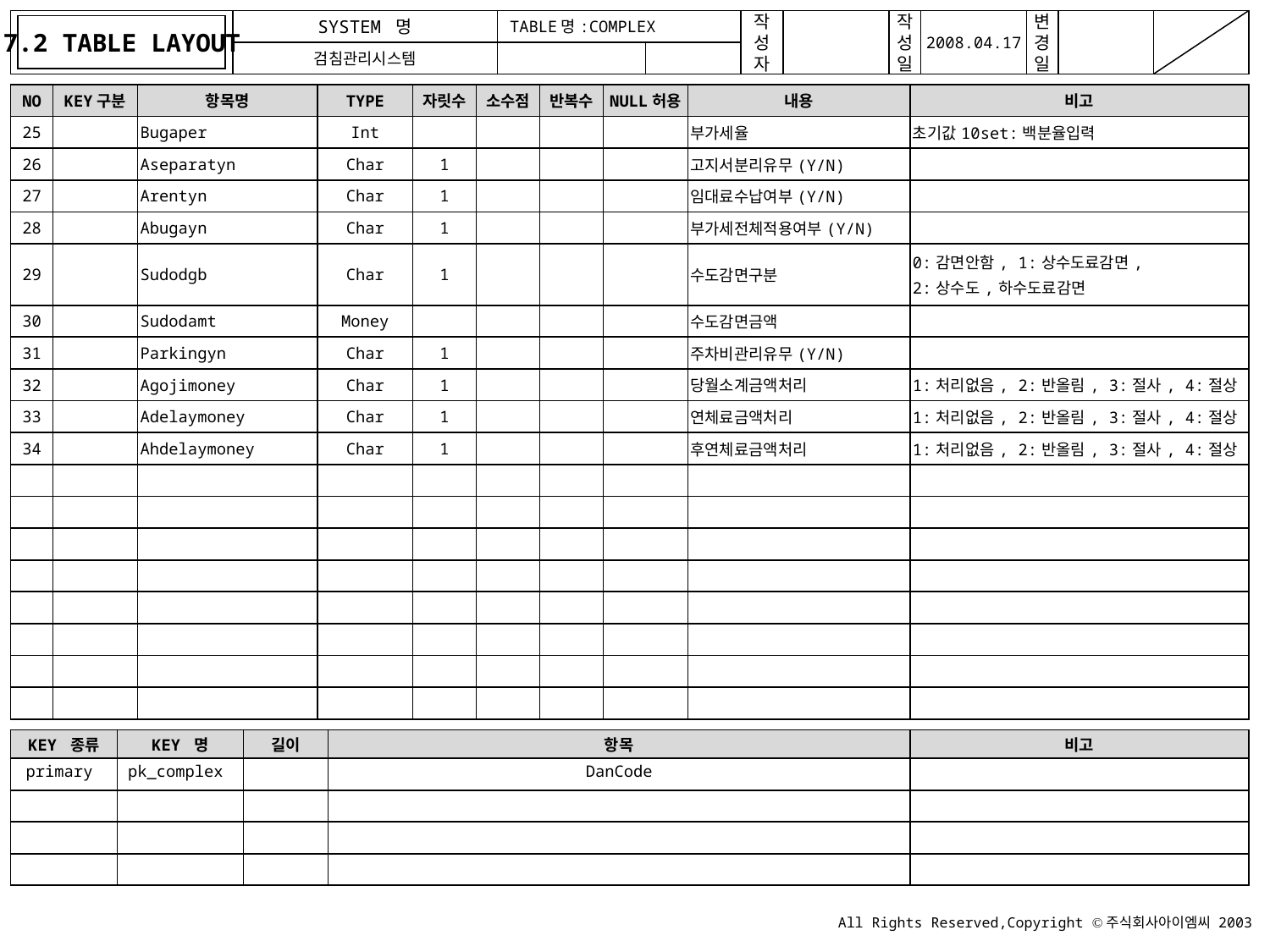

7.2 TABLE LAYOUT
TABLE명:COMPLEX
| NO | KEY구분 | 항목명 | TYPE | 자릿수 | 소수점 | 반복수 | NULL허용 | 내용 | 비고 |
| --- | --- | --- | --- | --- | --- | --- | --- | --- | --- |
| 25 |  | Bugaper | Int |  |  |  |  | 부가세율 | 초기값10set:백분율입력 |
| 26 |  | Aseparatyn | Char | 1 |  |  |  | 고지서분리유무(Y/N) |  |
| 27 |  | Arentyn | Char | 1 |  |  |  | 임대료수납여부(Y/N) |  |
| 28 |  | Abugayn | Char | 1 |  |  |  | 부가세전체적용여부(Y/N) |  |
| 29 |  | Sudodgb | Char | 1 |  |  |  | 수도감면구분 | 0:감면안함, 1:상수도료감면, 2:상수도,하수도료감면 |
| 30 |  | Sudodamt | Money |  |  |  |  | 수도감면금액 |  |
| 31 |  | Parkingyn | Char | 1 |  |  |  | 주차비관리유무(Y/N) |  |
| 32 |  | Agojimoney | Char | 1 |  |  |  | 당월소계금액처리 | 1:처리없음, 2:반올림, 3:절사, 4:절상 |
| 33 |  | Adelaymoney | Char | 1 |  |  |  | 연체료금액처리 | 1:처리없음, 2:반올림, 3:절사, 4:절상 |
| 34 |  | Ahdelaymoney | Char | 1 |  |  |  | 후연체료금액처리 | 1:처리없음, 2:반올림, 3:절사, 4:절상 |
|  |  |  |  |  |  |  |  |  |  |
|  |  |  |  |  |  |  |  |  |  |
|  |  |  |  |  |  |  |  |  |  |
|  |  |  |  |  |  |  |  |  |  |
|  |  |  |  |  |  |  |  |  |  |
|  |  |  |  |  |  |  |  |  |  |
|  |  |  |  |  |  |  |  |  |  |
|  |  |  |  |  |  |  |  |  |  |
| KEY 종류 | KEY 명 | 길이 | 항목 | 비고 |
| --- | --- | --- | --- | --- |
| primary | pk\_complex |  | DanCode |  |
|  |  |  |  |  |
|  |  |  |  |  |
|  |  |  |  |  |